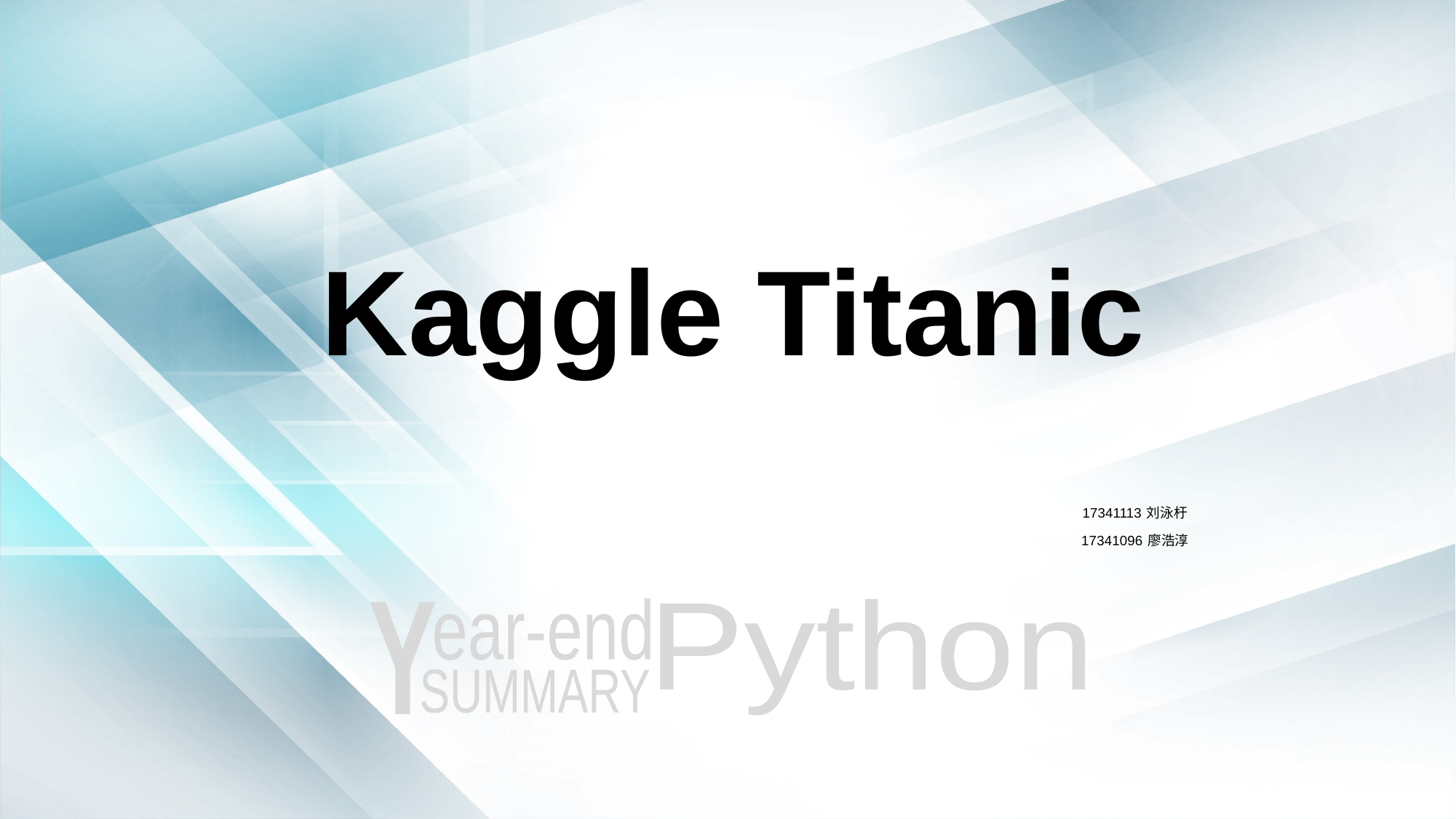

# Kaggle Titanic
17341113 刘泳杅
17341096 廖浩淳
ear-end
Python
Y
SUMMARY